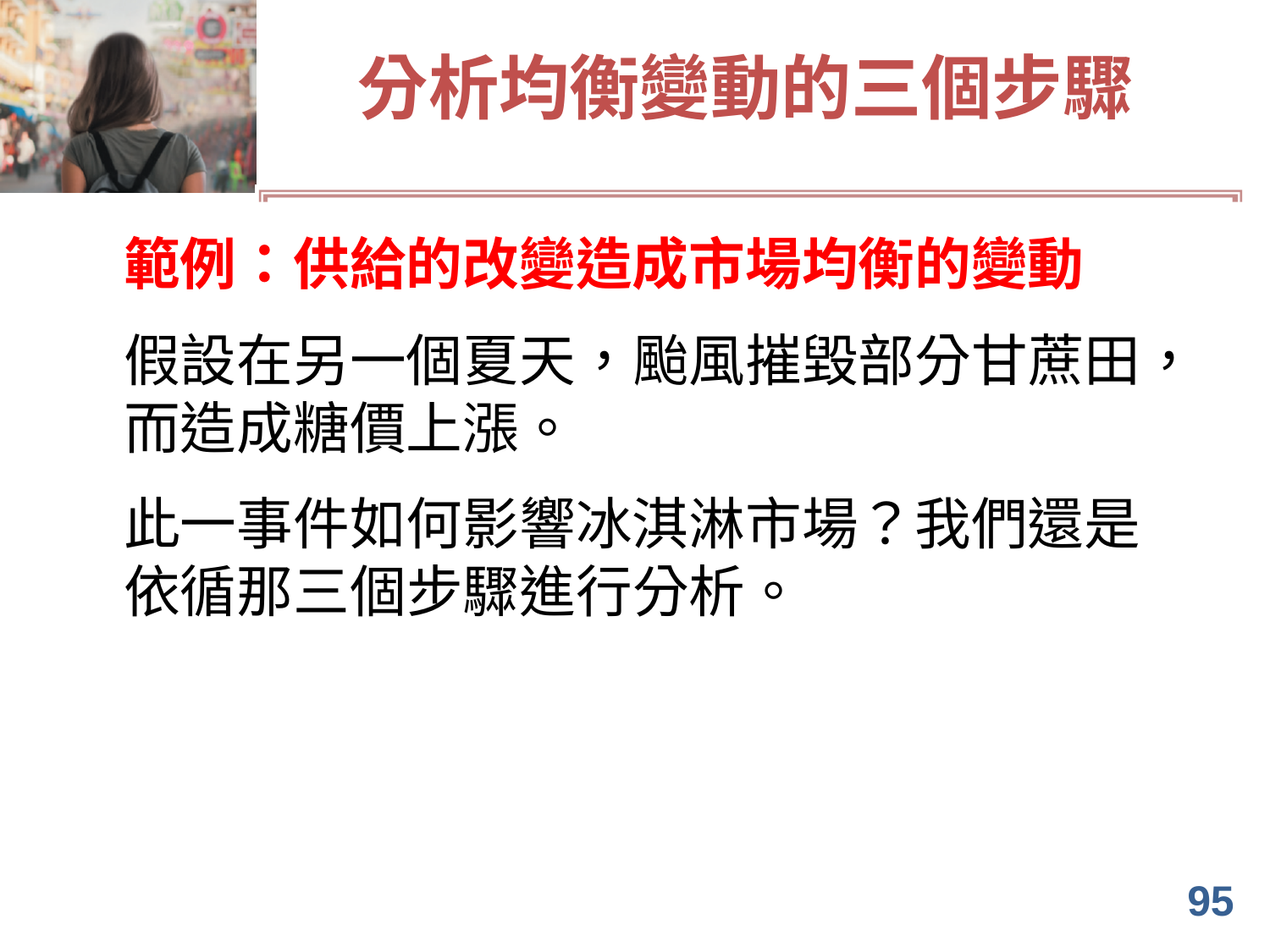

# 分析均衡變動的三個步驟
	範例：供給的改變造成市場均衡的變動

	假設在另一個夏天，颱風摧毀部分甘蔗田，而造成糖價上漲。

	此一事件如何影響冰淇淋市場？我們還是依循那三個步驟進行分析。
95